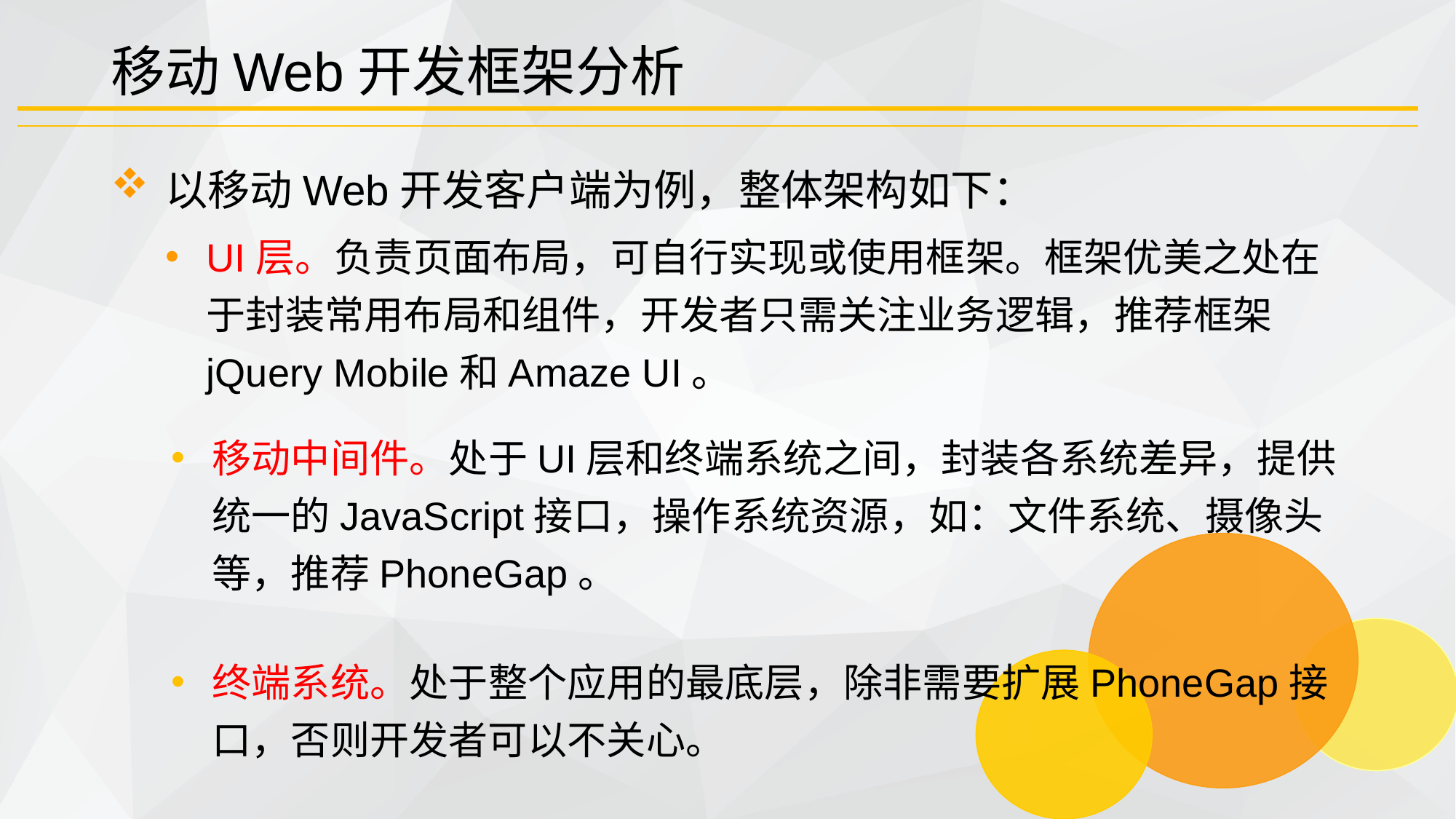

# 移动Web开发框架分析
以移动Web开发客户端为例，整体架构如下：
UI层。负责页面布局，可自行实现或使用框架。框架优美之处在于封装常用布局和组件，开发者只需关注业务逻辑，推荐框架jQuery Mobile和Amaze UI。

移动中间件。处于UI层和终端系统之间，封装各系统差异，提供统一的JavaScript接口，操作系统资源，如：文件系统、摄像头等，推荐PhoneGap。
终端系统。处于整个应用的最底层，除非需要扩展PhoneGap接口，否则开发者可以不关心。